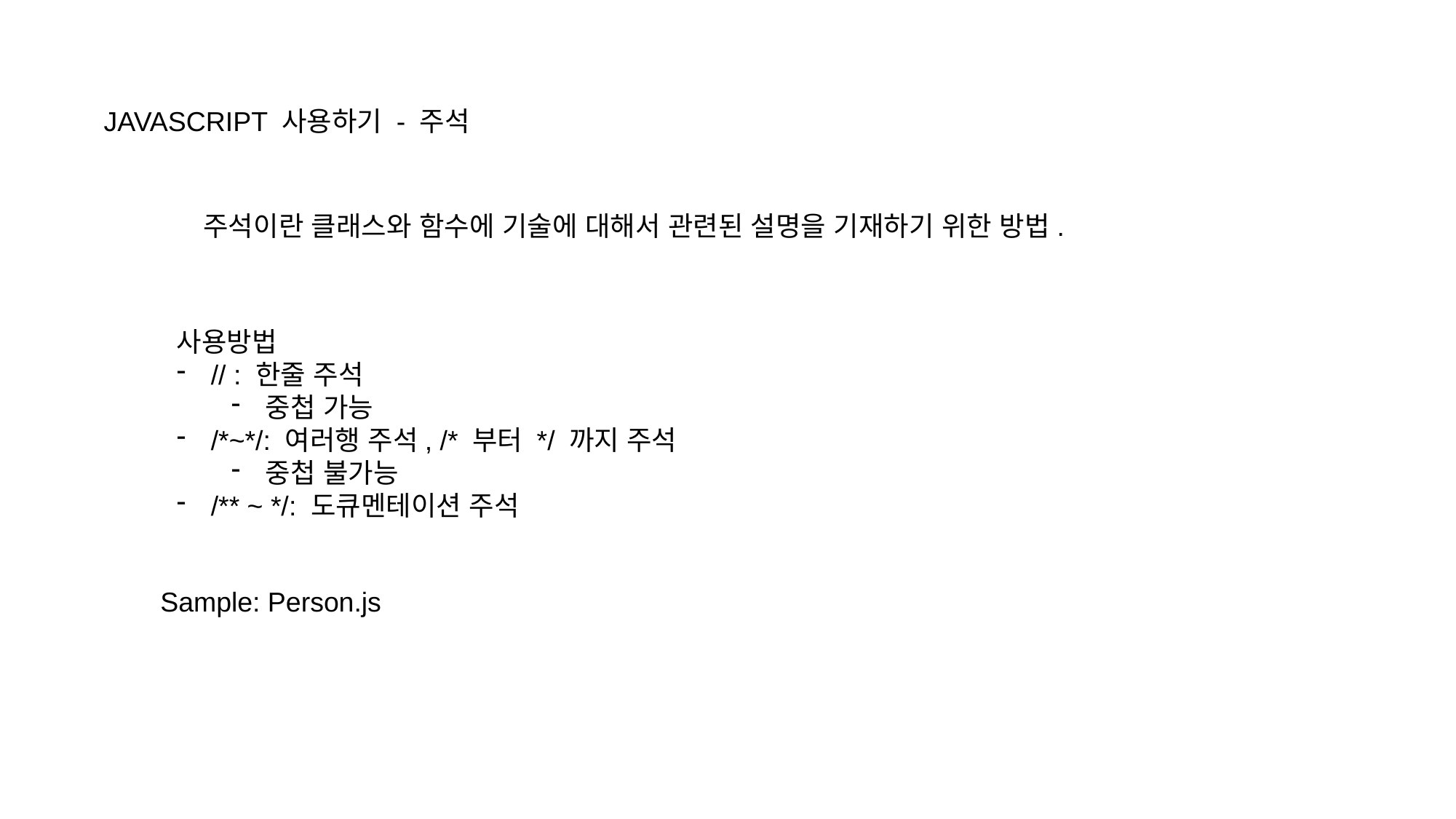

JAVASCRIPT 사용하기 - 주석
주석이란 클래스와 함수에 기술에 대해서 관련된 설명을 기재하기 위한 방법.

사용방법
// : 한줄 주석
중첩 가능
/*~*/: 여러행 주석, /* 부터 */ 까지 주석
중첩 불가능
/** ~ */: 도큐멘테이션 주석
Sample: Person.js